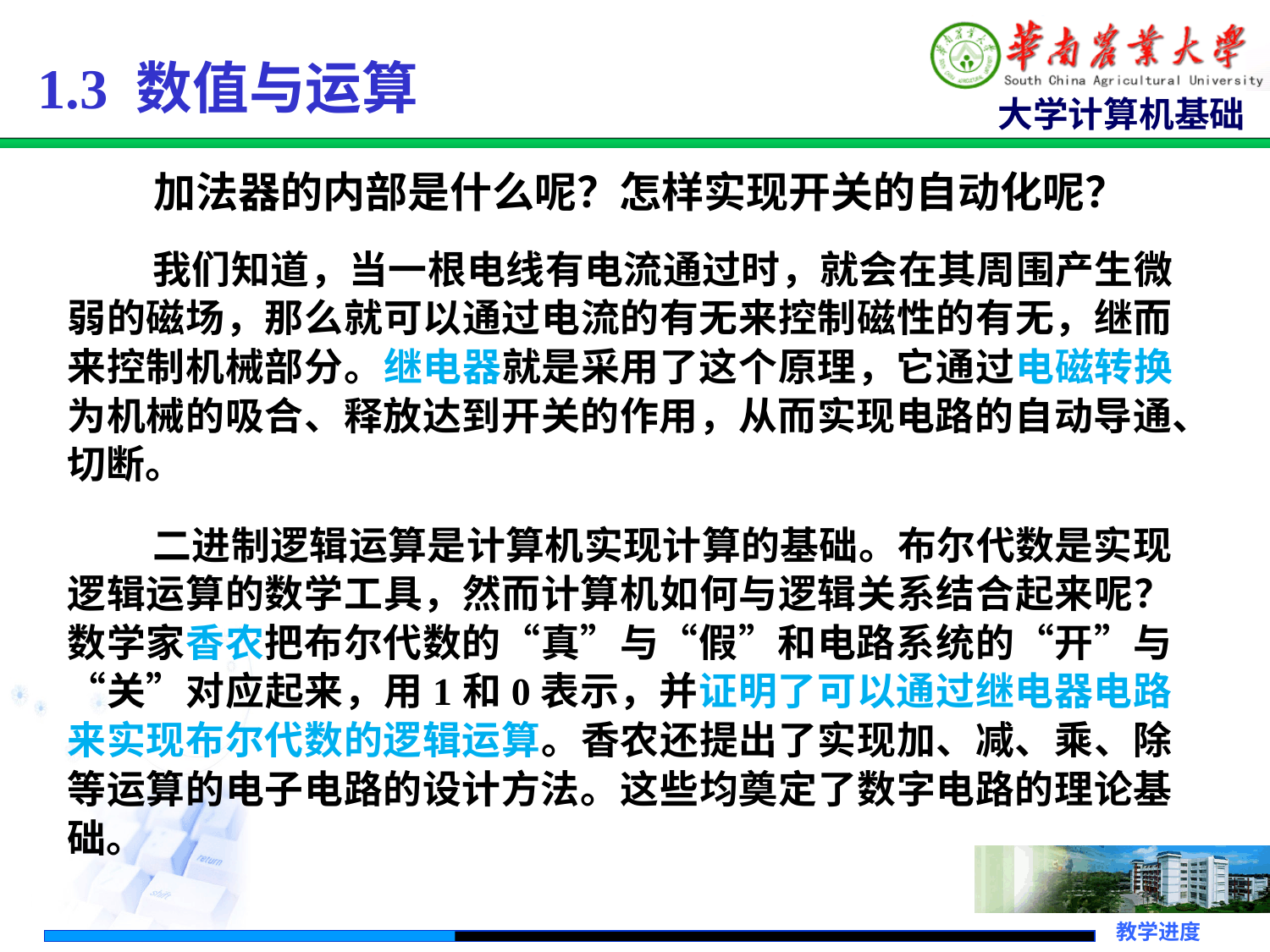

1.3 数值与运算
        加法器的内部是什么呢？怎样实现开关的自动化呢？
        我们知道，当一根电线有电流通过时，就会在其周围产生微弱的磁场，那么就可以通过电流的有无来控制磁性的有无，继而来控制机械部分。继电器就是采用了这个原理，它通过电磁转换为机械的吸合、释放达到开关的作用，从而实现电路的自动导通、切断。
        二进制逻辑运算是计算机实现计算的基础。布尔代数是实现逻辑运算的数学工具，然而计算机如何与逻辑关系结合起来呢？数学家香农把布尔代数的“真”与“假”和电路系统的“开”与“关”对应起来，用1和0表示，并证明了可以通过继电器电路来实现布尔代数的逻辑运算。香农还提出了实现加、减、乘、除等运算的电子电路的设计方法。这些均奠定了数字电路的理论基础。